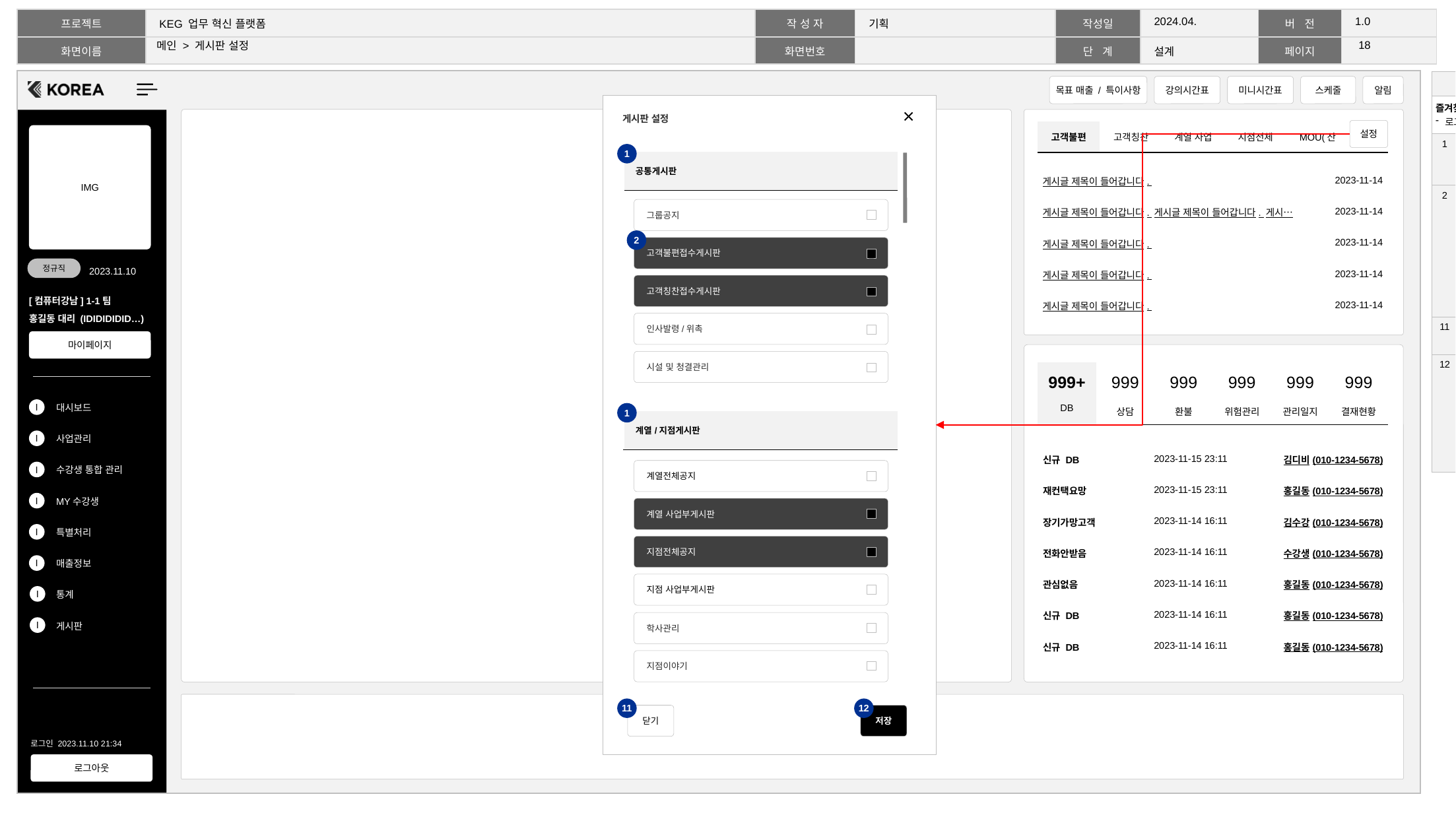

18

# 메인 > 게시판 설정
| 화면 설명 |  |
| --- | --- |
| 즐겨찾기 게시판 로그인 사용자가 설정한 게시판의 최신 게시글 모아 보기 영역. |  |
| 1 | 게시판 대분류 [사내게시판 > 게시판 관리]의 고정 대분류로 카테고리 분리. 공통게시판 우선 노출. |
| 2 | 게시판 목록 [사내게시판 > 게시판 관리]에 등록된 게시판들 중 로그인 사용자에게 접근 권한이 있는 게시판 전체 목록. Sorting= [사내게시판 > 게시판 관리]에 저장된 순번. Default checked= 공통게시판 상위 3개 순번, 계열/지점게시판 상위 2개 게시판. 최대 5개까지 선택 가능. 5개 초과 선택 시 alert. > Alert= 최대 5개까지 선택 가능합니다. [확인] |
| 11 | 닫기 Click= 즐겨찾기 설정 레이어 팝업 종료. |
| 12 | 저장 Button 클릭 시 데이터 유효성 체크 후 정상일 경우 DB 저장 및 alert 호출. alert= 저장 되었습니다. [확인] ■ 오류 Case Case1. 기타 오류 시 alert= 잠시 후 다시 시도해 주세요. [확인] |
목표 매출 / 특이사항
강의시간표
미니시간표
스케줄
알림
게시판 설정

설정
| 고객불편 | 고객칭찬 | 계열 사업 | 지점전체 | MOU(산 |  |
| --- | --- | --- | --- | --- | --- |
1
| 공통게시판 |
| --- |

| 게시글 제목이 들어갑니다. | 2023-11-14 |
| --- | --- |
| 게시글 제목이 들어갑니다. 게시글 제목이 들어갑니다. 게시… | 2023-11-14 |
| 게시글 제목이 들어갑니다. | 2023-11-14 |
| 게시글 제목이 들어갑니다. | 2023-11-14 |
| 게시글 제목이 들어갑니다. | 2023-11-14 |
그룹공지

2
고객불편접수게시판
고객칭찬접수게시판
인사발령/위촉

시설 및 청결관리
| 999+ | 999 | 999 | 999 | 999 | 999 |
| --- | --- | --- | --- | --- | --- |
| DB | 상담 | 환불 | 위험관리 | 관리일지 | 결재현황 |
1
| 계열/지점게시판 |
| --- |
| 신규 DB | 2023-11-15 23:11 | 김디비(010-1234-5678) |
| --- | --- | --- |
| 재컨택요망 | 2023-11-15 23:11 | 홍길동(010-1234-5678) |
| 장기가망고객 | 2023-11-14 16:11 | 김수강(010-1234-5678) |
| 전화안받음 | 2023-11-14 16:11 | 수강생(010-1234-5678) |
| 관심없음 | 2023-11-14 16:11 | 홍길동(010-1234-5678) |
| 신규 DB | 2023-11-14 16:11 | 홍길동(010-1234-5678) |
| 신규 DB | 2023-11-14 16:11 | 홍길동(010-1234-5678) |
계열전체공지

계열 사업부게시판
지점전체공지
지점 사업부게시판
학사관리
지점이야기

11
12
닫기
저장